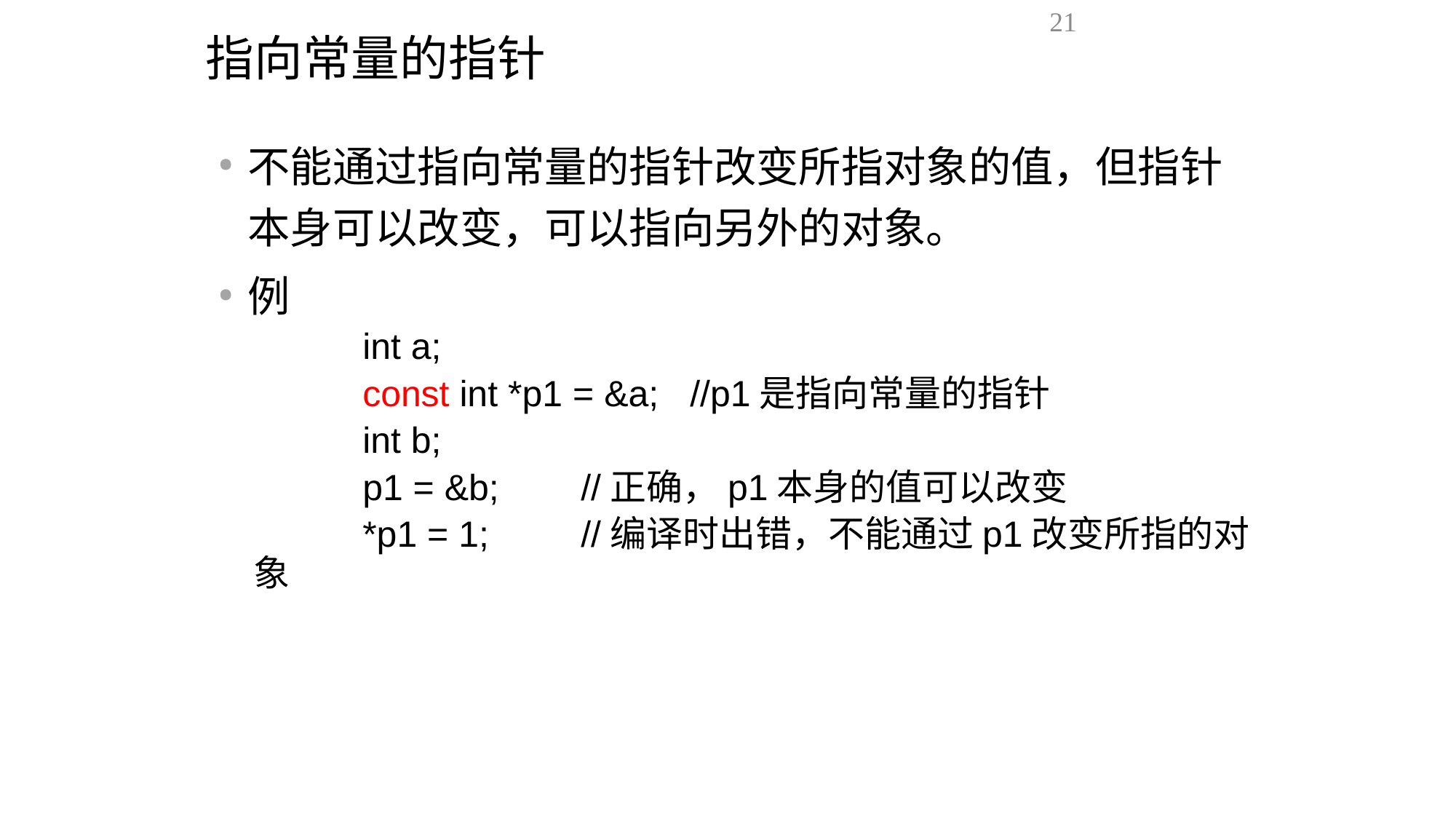

# 指向常量的指针
21
不能通过指向常量的指针改变所指对象的值，但指针本身可以改变，可以指向另外的对象。
例
	int a;
	const int *p1 = &a;	//p1是指向常量的指针
	int b;
	p1 = &b;	//正确，p1本身的值可以改变
	*p1 = 1;	//编译时出错，不能通过p1改变所指的对象